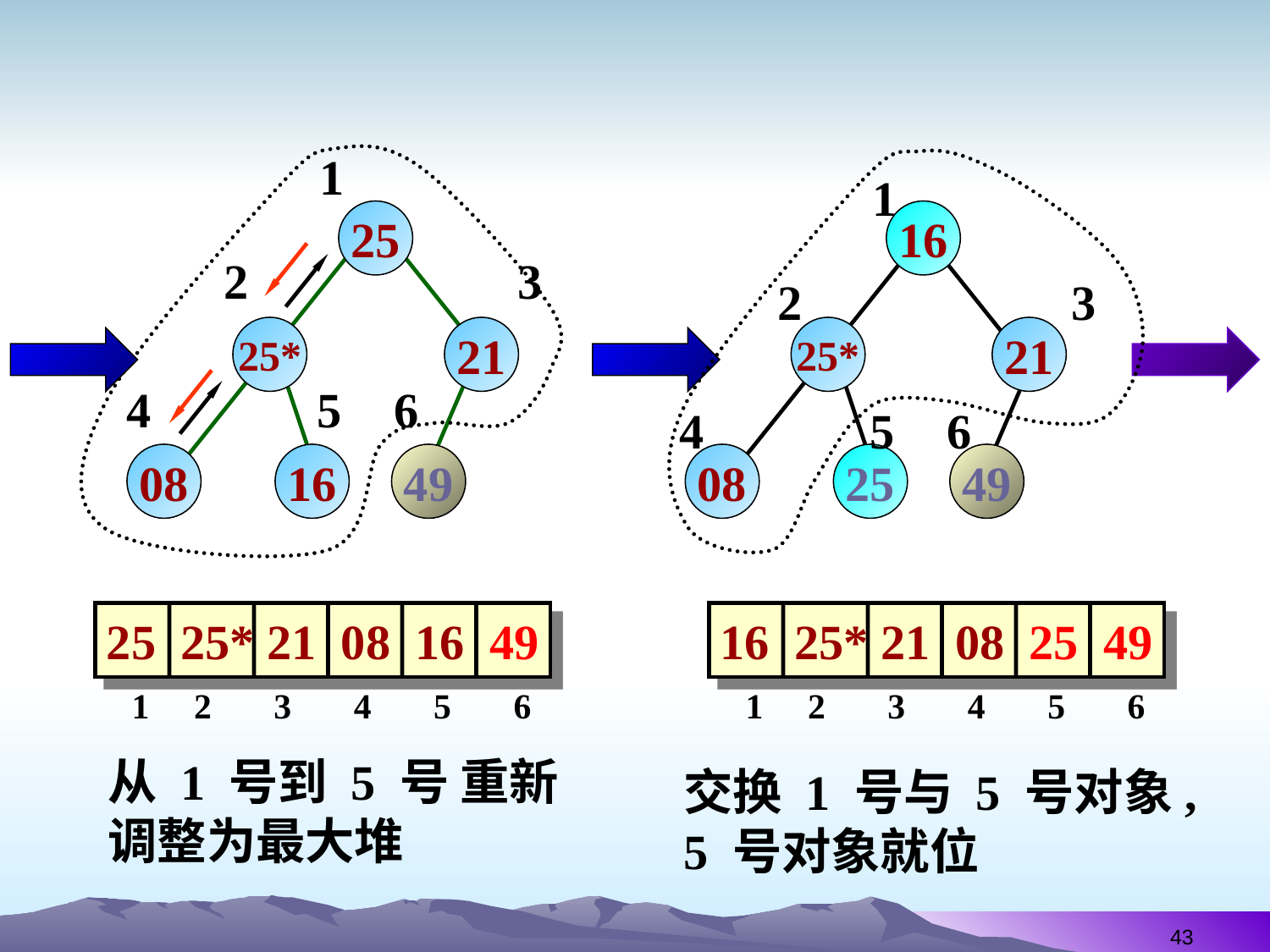

1

25
2

3

25*
21

4
5
6

08
16
49
25  25* 21  08  16  49

从 1 号到 5 号 重新
调整为最大堆

1
16

2
3
25*
21

4
5
6
08
25
49
16  25* 21  08  25  49

交换 1 号与 5 号对象,
5 号对象就位

   1     2       3       4       5       6
   1     2       3       4       5       6
43